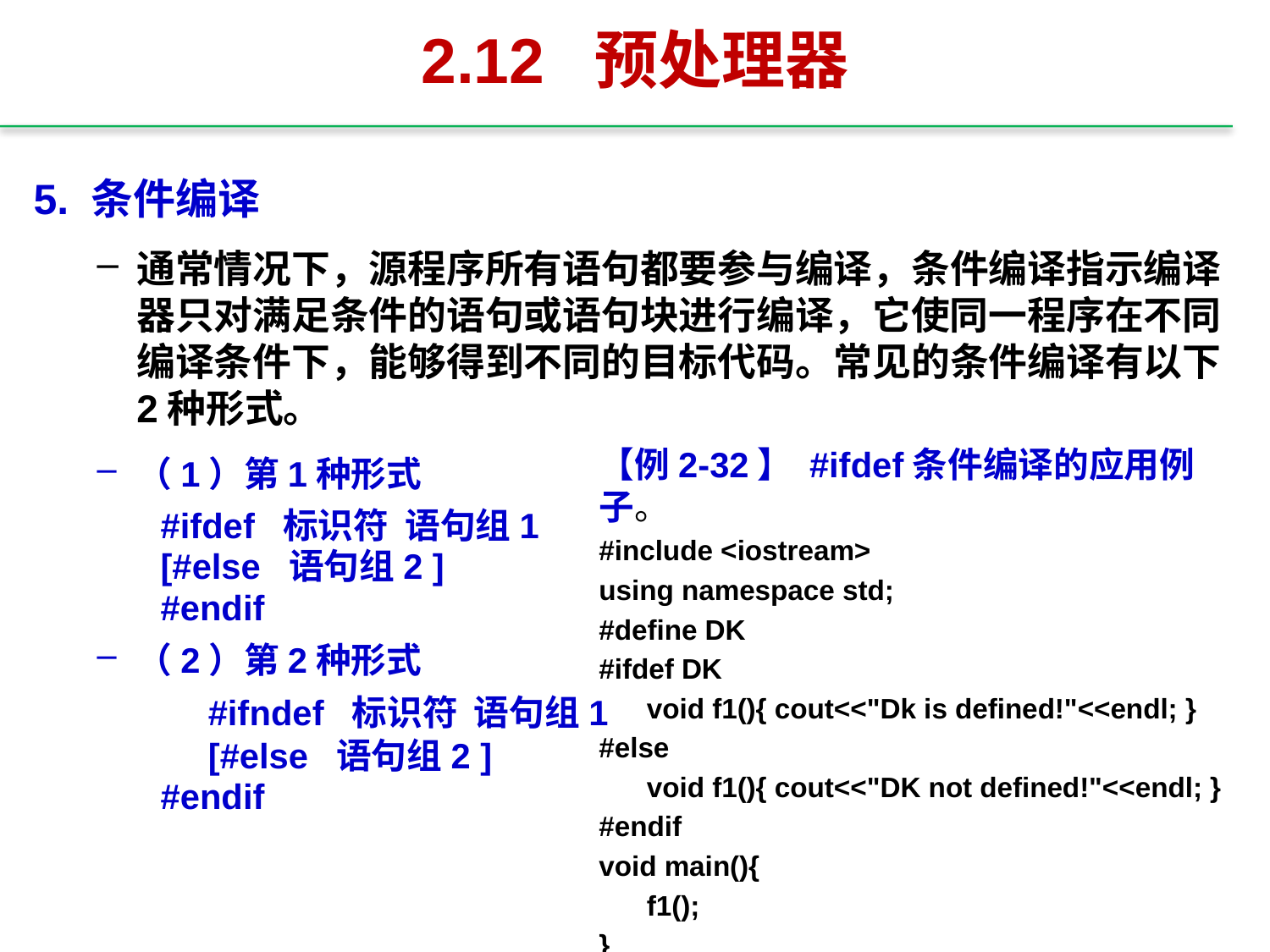

# 2.12  预处理器
5. 条件编译
通常情况下，源程序所有语句都要参与编译，条件编译指示编译器只对满足条件的语句或语句块进行编译，它使同一程序在不同编译条件下，能够得到不同的目标代码。常见的条件编译有以下2种形式。
（1）第1种形式
#ifdef  标识符  语句组1
[#else  语句组2 ]
#endif
（2）第2种形式
		#ifndef  标识符  语句组1
		[#else  语句组2 ]
#endif

【例2-32】 #ifdef条件编译的应用例子。
#include <iostream>
using namespace std;
#define DK
#ifdef DK
	void f1(){ cout<<"Dk is defined!"<<endl; }
#else
	void f1(){ cout<<"DK not defined!"<<endl; }
#endif
void main(){
	f1();
}